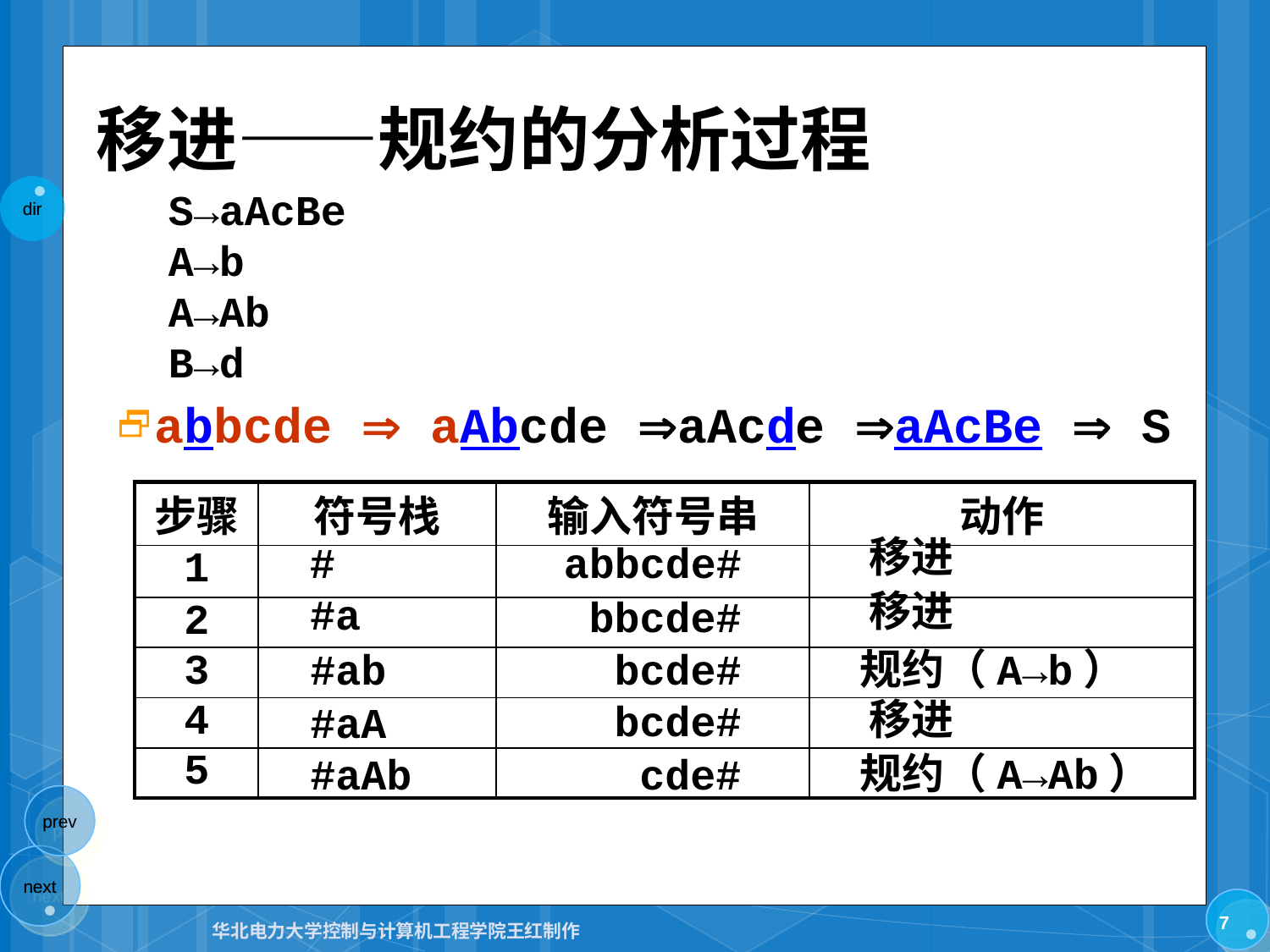

# 移进——规约的分析过程
S→aAcBe
A→b
A→Ab
B→d
abbcde ⇒ aAbcde ⇒aAcde ⇒aAcBe ⇒ S
| 步骤 | 符号栈 | 输入符号串 | 动作 |
| --- | --- | --- | --- |
| 1 |  |  |  |
| 2 |  |  |  |
| 3 |  |  |  |
| 4 |  |  |  |
| 5 |  |  |  |
移进
#
abbcde#
移进
#a
bbcde#
#ab
bcde#
规约（A→b）
移进
bcde#
#aA
规约（A→Ab）
#aAb
cde#
7
华北电力大学控制与计算机工程学院王红制作